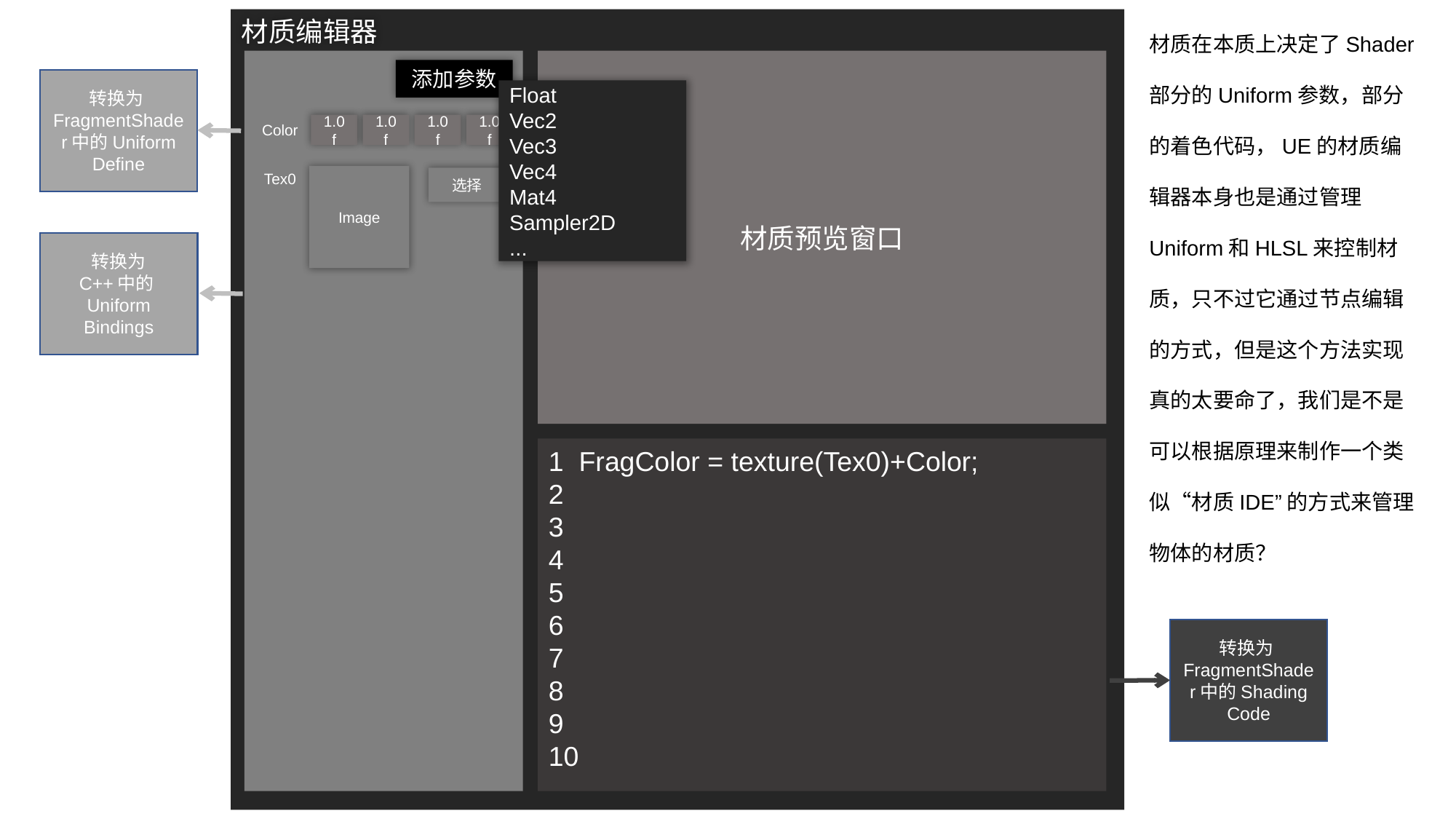

材质在本质上决定了Shader部分的Uniform参数，部分的着色代码，UE的材质编辑器本身也是通过管理Uniform和HLSL来控制材质，只不过它通过节点编辑的方式，但是这个方法实现真的太要命了，我们是不是可以根据原理来制作一个类似“材质IDE”的方式来管理物体的材质？

材质编辑器

材质预览窗口
添加参数
转换为FragmentShader中的Uniform Define
Float
Vec2
Vec3
Vec4
Mat4
Sampler2D
...
1.0f
1.0f
1.0f
1.0f
Color
Tex0
Image
选择
转换为
C++中的Uniform Bindings
1  FragColor = texture(Tex0)+Color;
2
3
4
5
6
7
8
9
10

转换为FragmentShader中的Shading Code